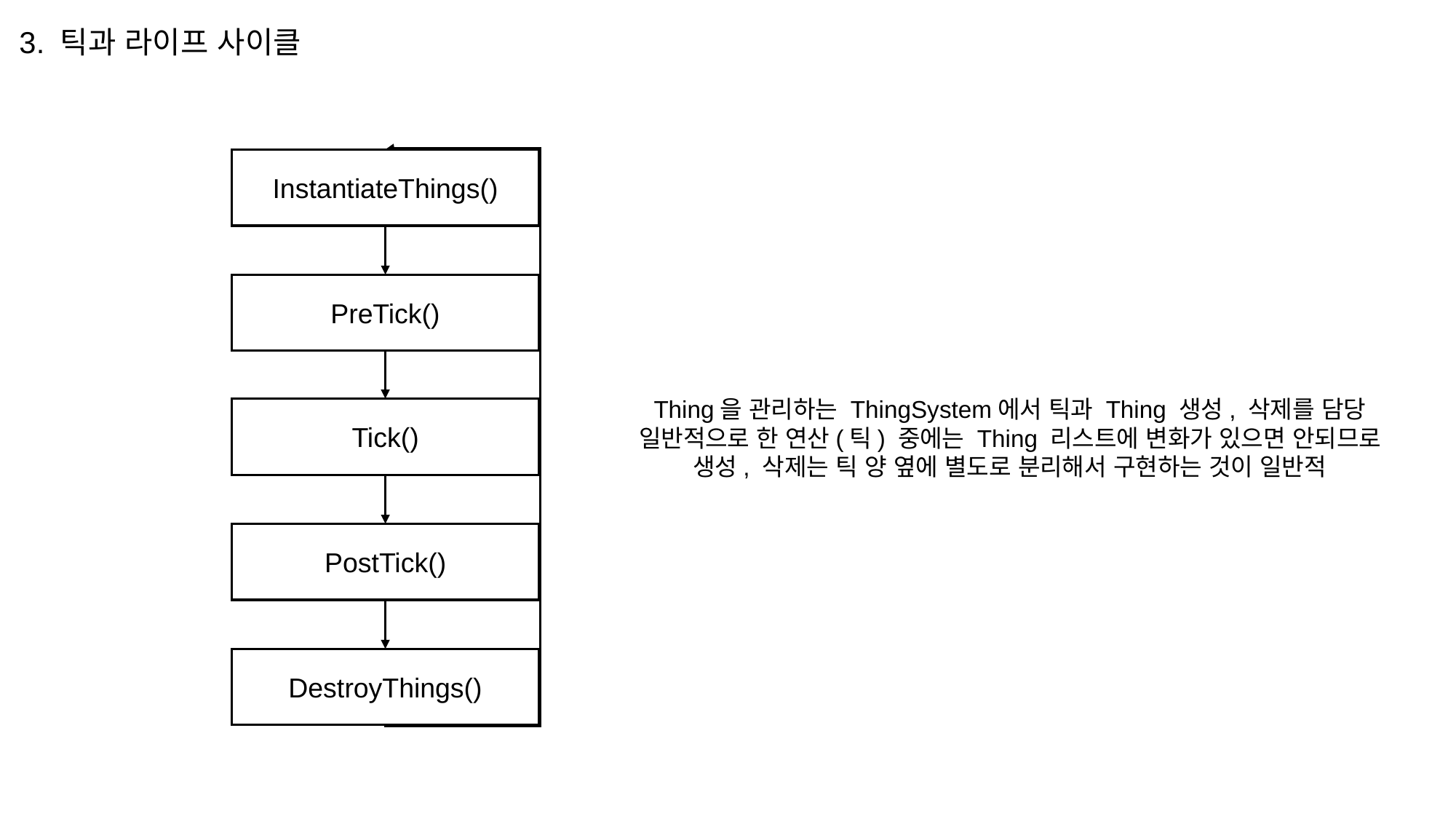

3. 틱과 라이프 사이클
InstantiateThings()
PreTick()
Thing을 관리하는 ThingSystem에서 틱과 Thing 생성, 삭제를 담당
일반적으로 한 연산(틱) 중에는 Thing 리스트에 변화가 있으면 안되므로
생성, 삭제는 틱 양 옆에 별도로 분리해서 구현하는 것이 일반적
Tick()
PostTick()
DestroyThings()